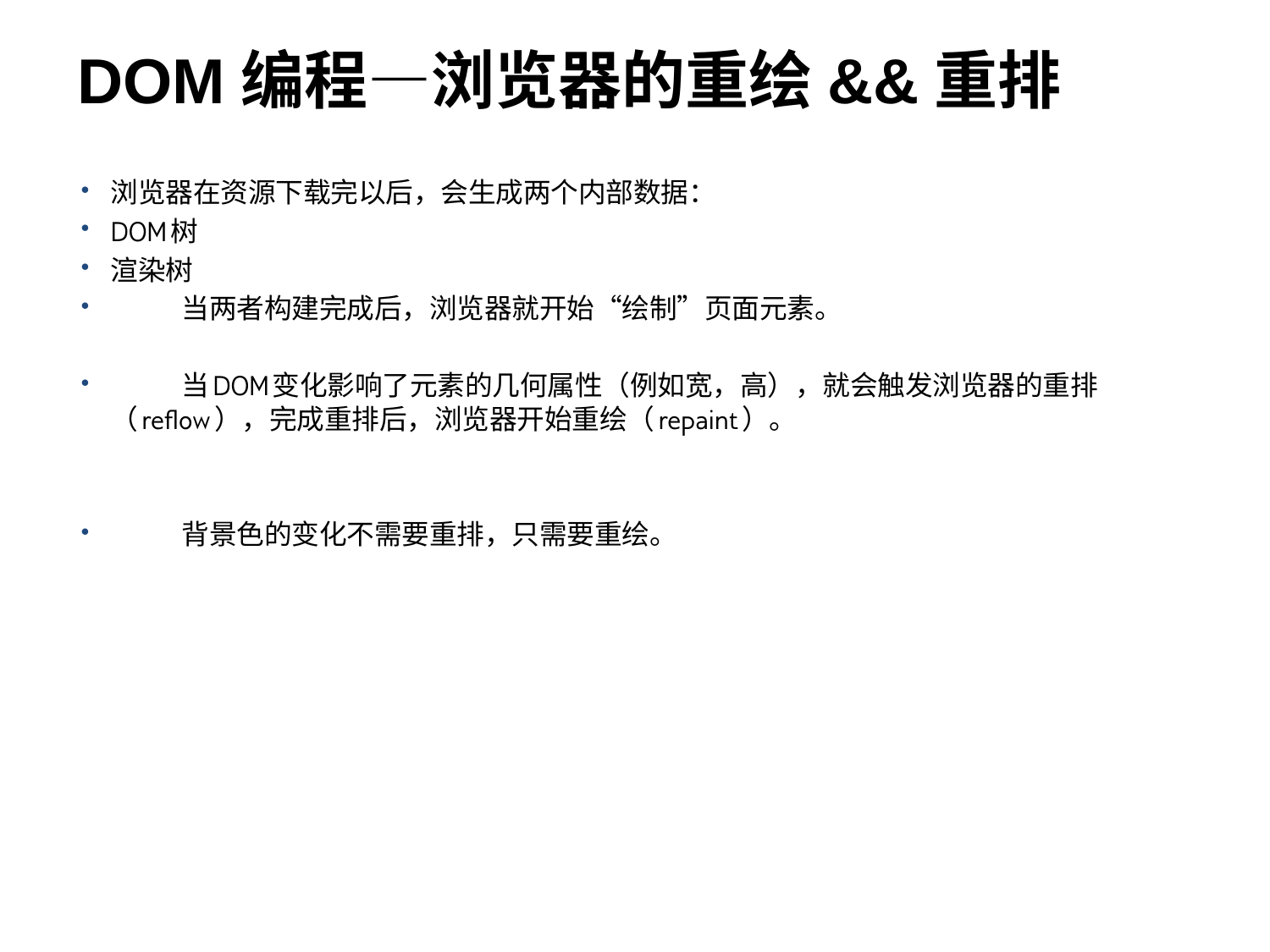

# DOM编程—浏览器的重绘&&重排
浏览器在资源下载完以后，会生成两个内部数据：
DOM树
渲染树
	当两者构建完成后，浏览器就开始“绘制”页面元素。

	当DOM变化影响了元素的几何属性（例如宽，高），就会触发浏览器的重排（reflow），完成重排后，浏览器开始重绘（repaint）。

	背景色的变化不需要重排，只需要重绘。
43